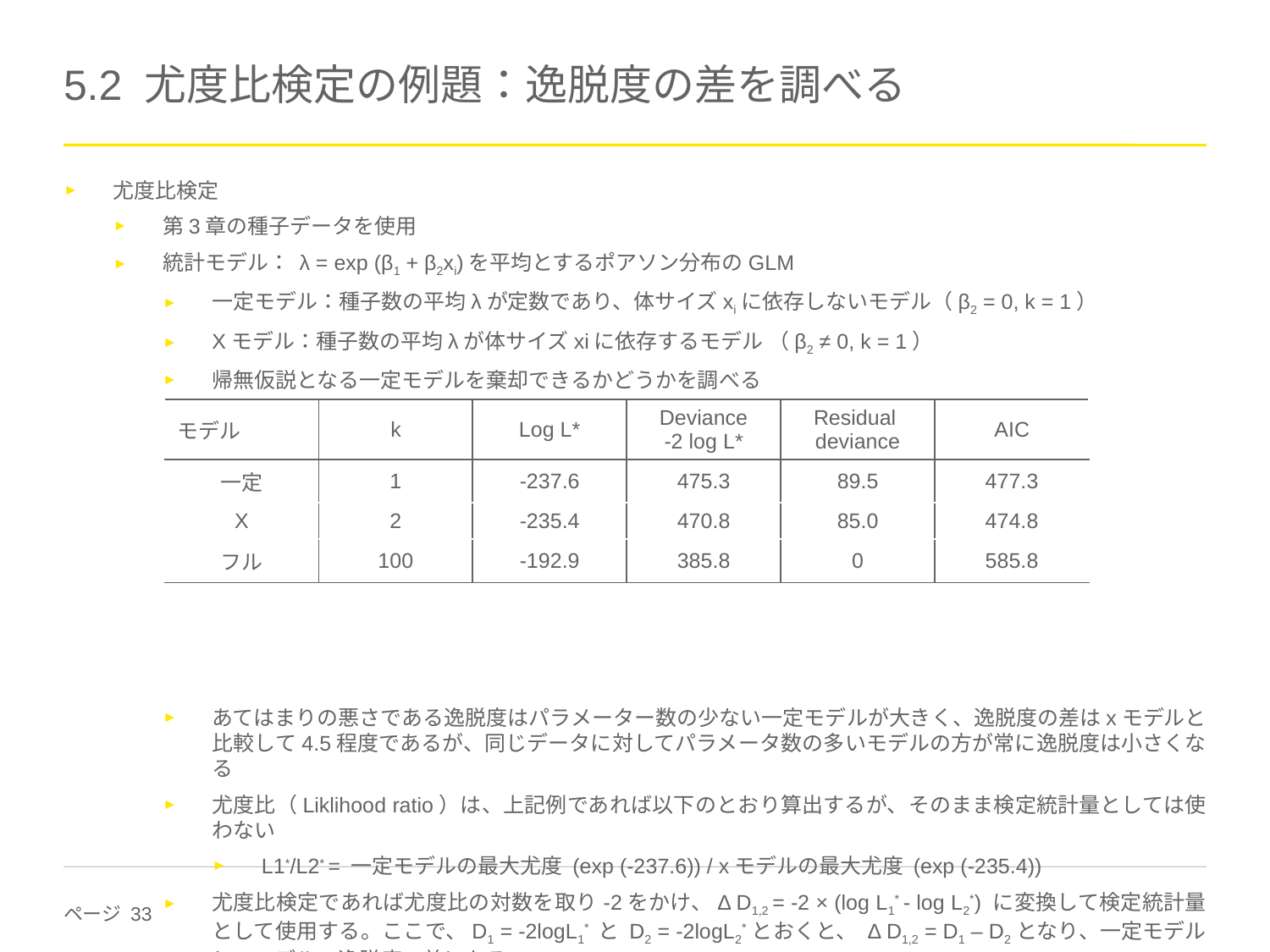

# 5.2 尤度比検定の例題：逸脱度の差を調べる
尤度比検定
第3章の種子データを使用
統計モデル： λ = exp (β1 + β2xi)を平均とするポアソン分布のGLM
一定モデル：種子数の平均λが定数であり、体サイズxiに依存しないモデル（β2 = 0, k = 1）
Xモデル：種子数の平均λが体サイズxiに依存するモデル （β2 ≠ 0, k = 1）
帰無仮説となる一定モデルを棄却できるかどうかを調べる

あてはまりの悪さである逸脱度はパラメーター数の少ない一定モデルが大きく、逸脱度の差はxモデルと比較して4.5程度であるが、同じデータに対してパラメータ数の多いモデルの方が常に逸脱度は小さくなる
尤度比（Liklihood ratio）は、上記例であれば以下のとおり算出するが、そのまま検定統計量としては使わない
L1*/L2* = 一定モデルの最大尤度 (exp (-237.6)) / xモデルの最大尤度 (exp (-235.4))
尤度比検定であれば尤度比の対数を取り-2をかけ、Δ D1,2 = -2 × (log L1* - log L2*) に変換して検定統計量として使用する。ここで、D1 = -2logL1* と D2 = -2logL2*とおくと、 Δ D1,2 = D1 – D2となり、一定モデルとxモデルの逸脱度の差になる
上記例においては、Δ D1,2 = 4.5となることから、一定モデルに比べてxモデルで逸脱度が4.5改善

| モデル | k | Log L\* | Deviance -2 log L\* | Residual deviance | AIC |
| --- | --- | --- | --- | --- | --- |
| 一定 | 1 | -237.6 | 475.3 | 89.5 | 477.3 |
| X | 2 | -235.4 | 470.8 | 85.0 | 474.8 |
| フル | 100 | -192.9 | 385.8 | 0 | 585.8 |